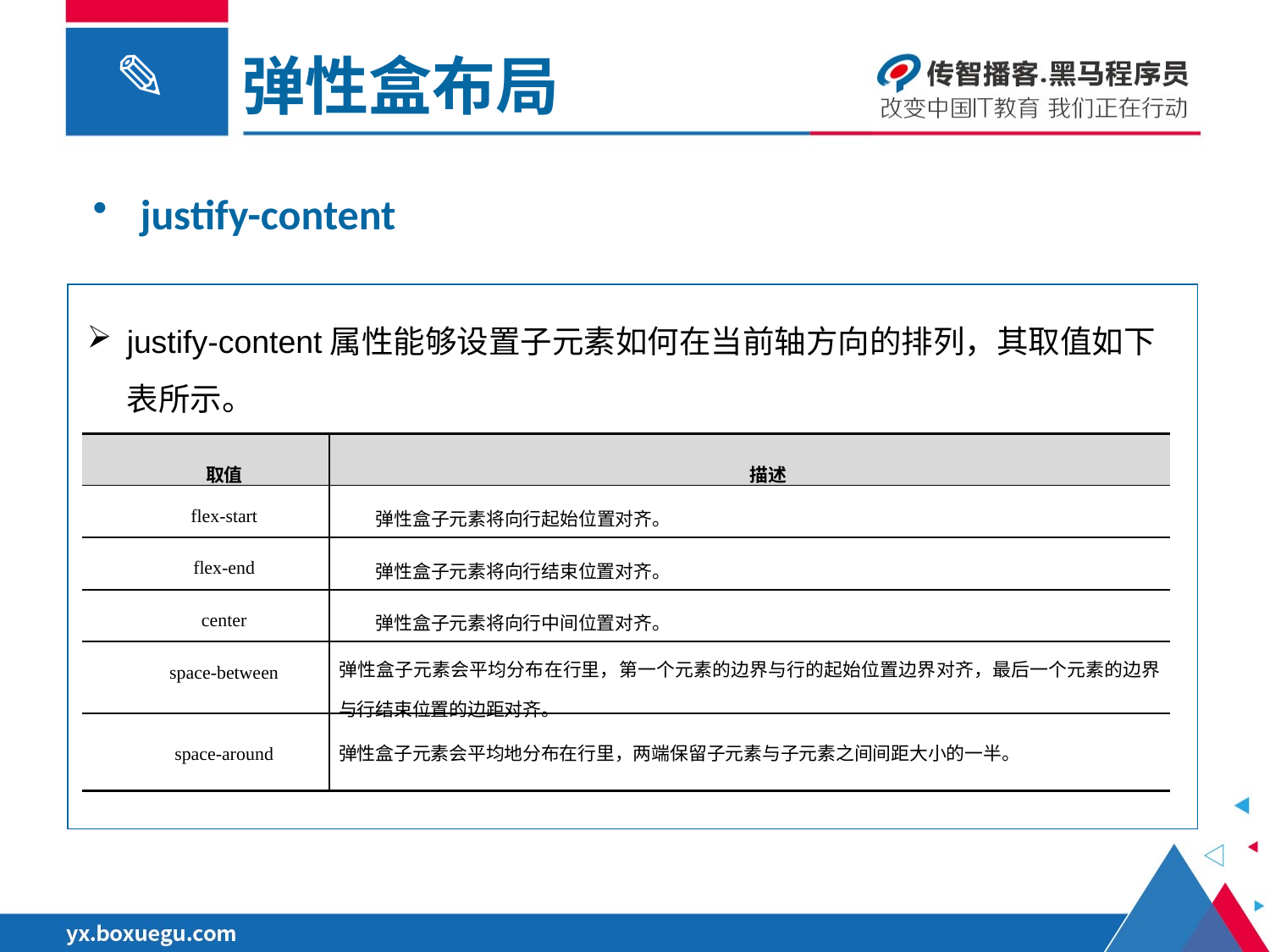

弹性盒布局
justify-content

justify-content属性能够设置子元素如何在当前轴方向的排列，其取值如下表所示。

| 取值 | 描述 |
| --- | --- |
| flex-start | 弹性盒子元素将向行起始位置对齐。 |
| flex-end | 弹性盒子元素将向行结束位置对齐。 |
| center | 弹性盒子元素将向行中间位置对齐。 |
| space-between | 弹性盒子元素会平均分布在行里，第一个元素的边界与行的起始位置边界对齐，最后一个元素的边界与行结束位置的边距对齐。 |
| space-around | 弹性盒子元素会平均地分布在行里，两端保留子元素与子元素之间间距大小的一半。 |